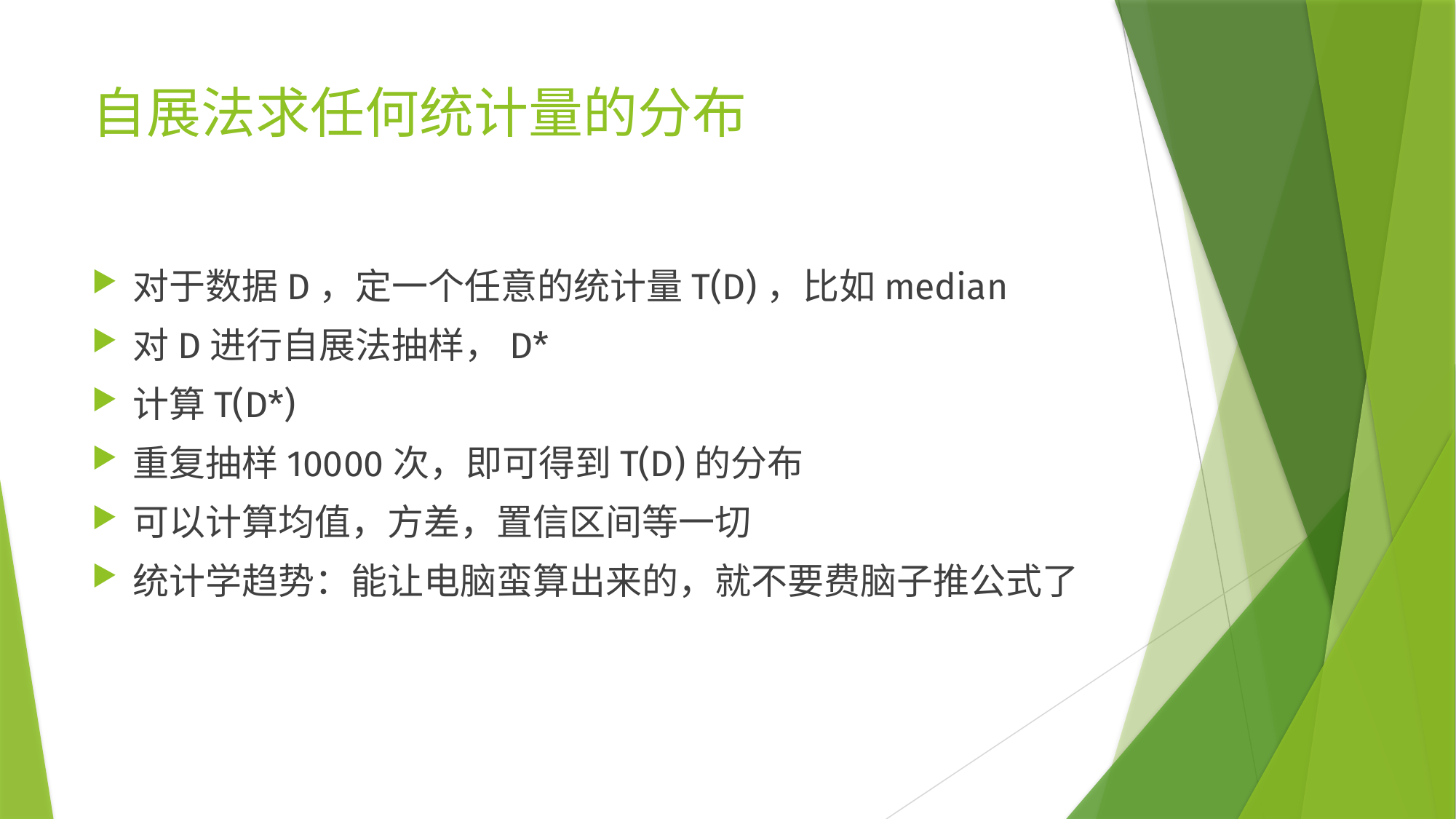

# 自展法求任何统计量的分布
对于数据D，定一个任意的统计量T(D)，比如median
对D进行自展法抽样，D*
计算T(D*)
重复抽样10000次，即可得到T(D)的分布
可以计算均值，方差，置信区间等一切
统计学趋势：能让电脑蛮算出来的，就不要费脑子推公式了